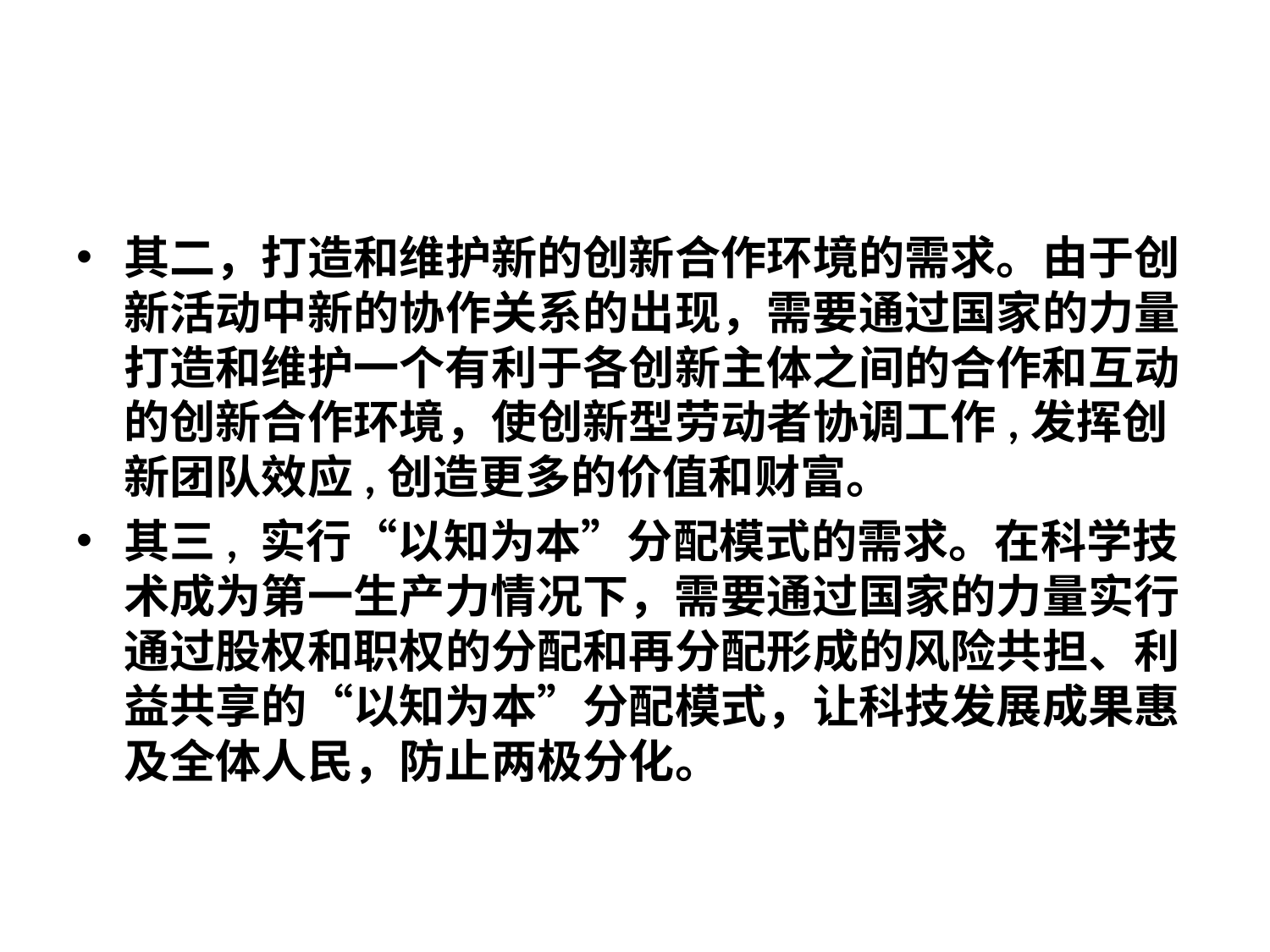

#
其二，打造和维护新的创新合作环境的需求。由于创新活动中新的协作关系的出现，需要通过国家的力量打造和维护一个有利于各创新主体之间的合作和互动的创新合作环境，使创新型劳动者协调工作,发挥创新团队效应,创造更多的价值和财富。
其三, 实行“以知为本”分配模式的需求。在科学技术成为第一生产力情况下，需要通过国家的力量实行通过股权和职权的分配和再分配形成的风险共担、利益共享的“以知为本”分配模式，让科技发展成果惠及全体人民，防止两极分化。